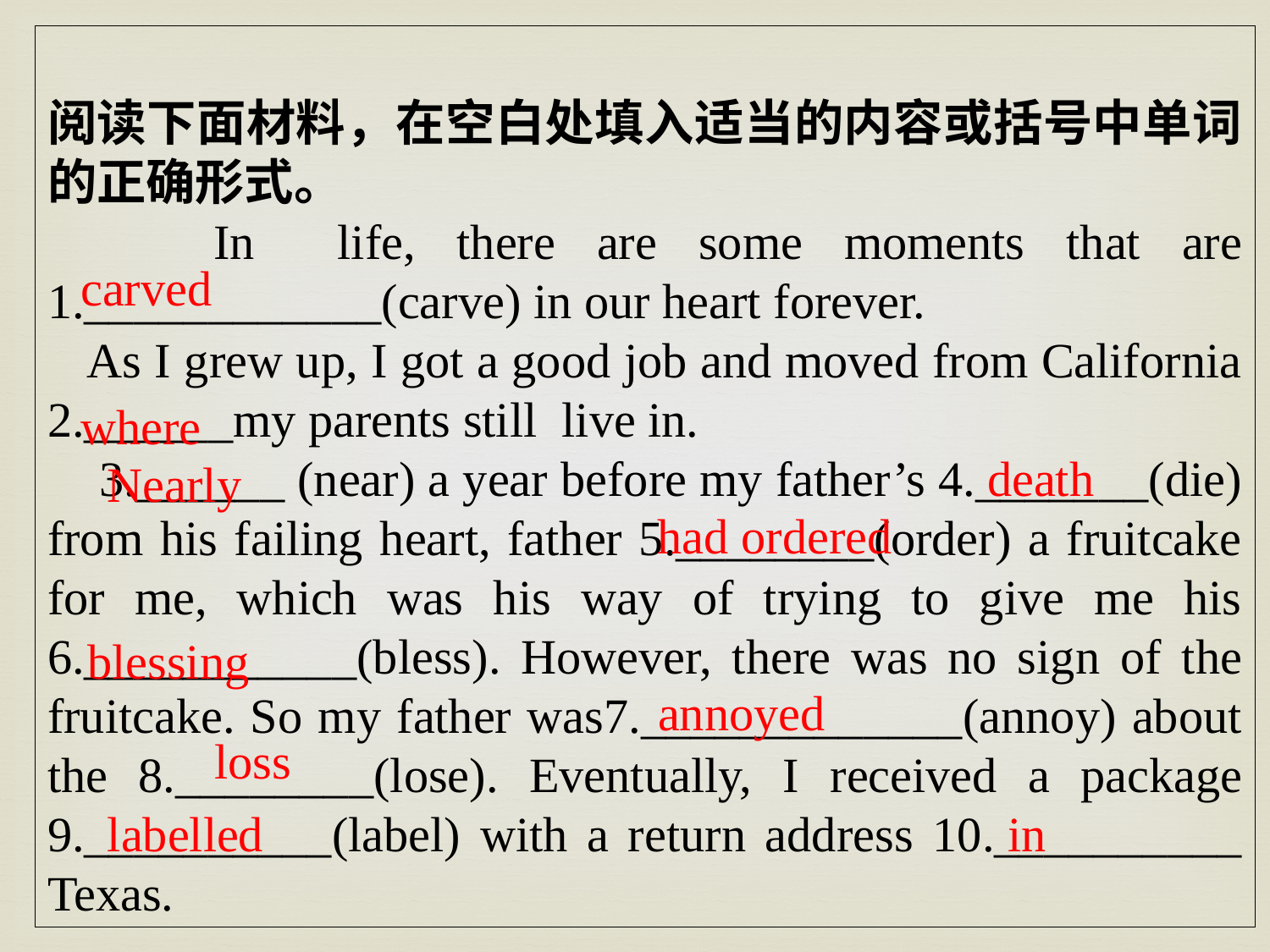

阅读下面材料，在空白处填入适当的内容或括号中单词的正确形式。
    In  life, there are some moments that are 1.____________(carve) in our heart forever.
   As I grew up, I got a good job and moved from California 2.______my parents still  live in.
    3.______ (near) a year before my father’s 4._______(die) from his failing heart, father 5.________(order) a fruitcake for me, which was his way of trying to give me his 6.___________(bless). However, there was no sign of the fruitcake. So my father was7._____________(annoy) about the 8.________(lose). Eventually, I received a package 9.__________(label) with a return address 10.__________ Texas.
carved
where
death
Nearly
had ordered
blessing
annoyed
loss
labelled
in